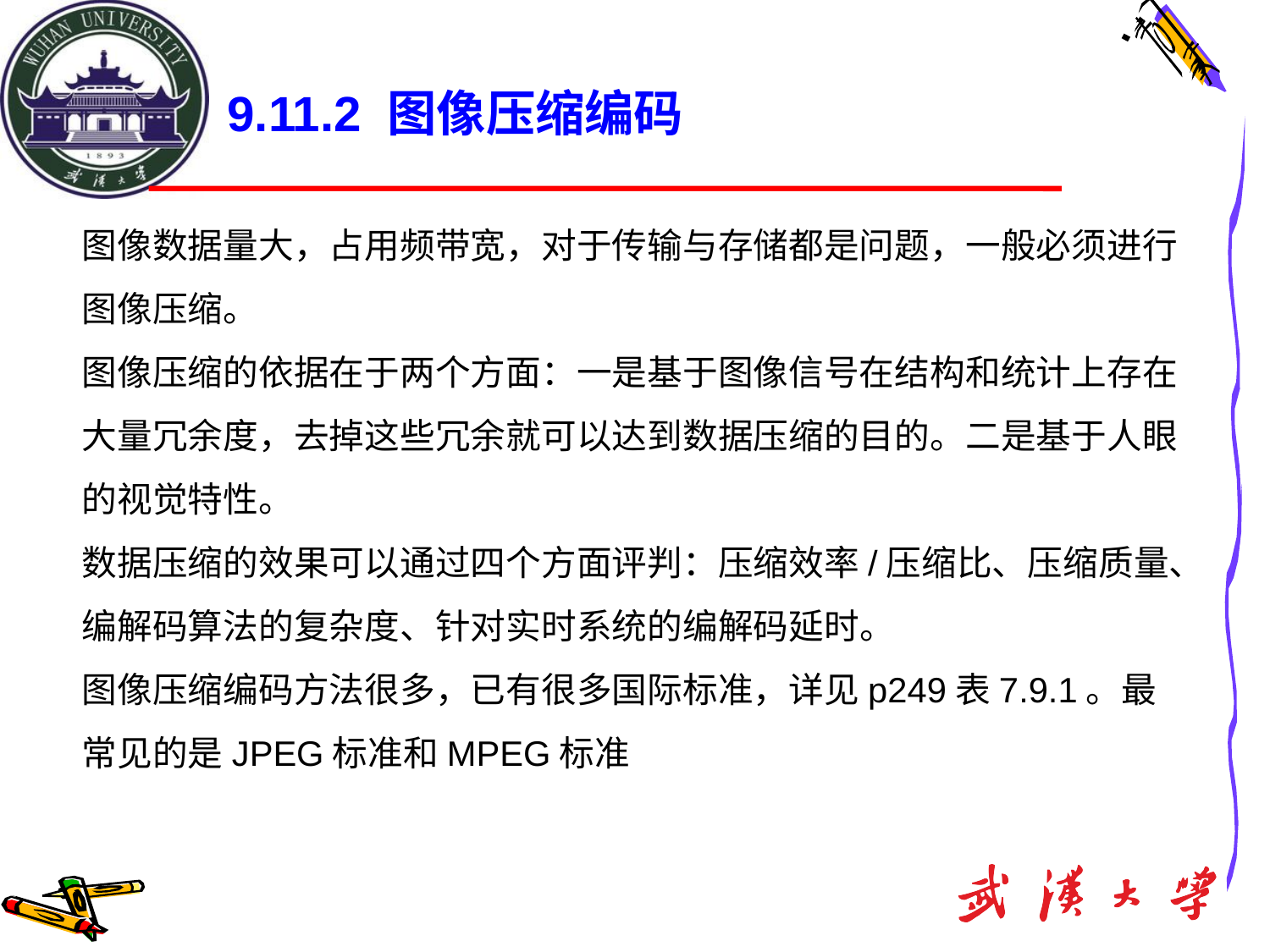

9.11.2 图像压缩编码
图像数据量大，占用频带宽，对于传输与存储都是问题，一般必须进行图像压缩。
图像压缩的依据在于两个方面：一是基于图像信号在结构和统计上存在大量冗余度，去掉这些冗余就可以达到数据压缩的目的。二是基于人眼的视觉特性。
数据压缩的效果可以通过四个方面评判：压缩效率/压缩比、压缩质量、编解码算法的复杂度、针对实时系统的编解码延时。
图像压缩编码方法很多，已有很多国际标准，详见p249表7.9.1。最常见的是JPEG标准和MPEG标准